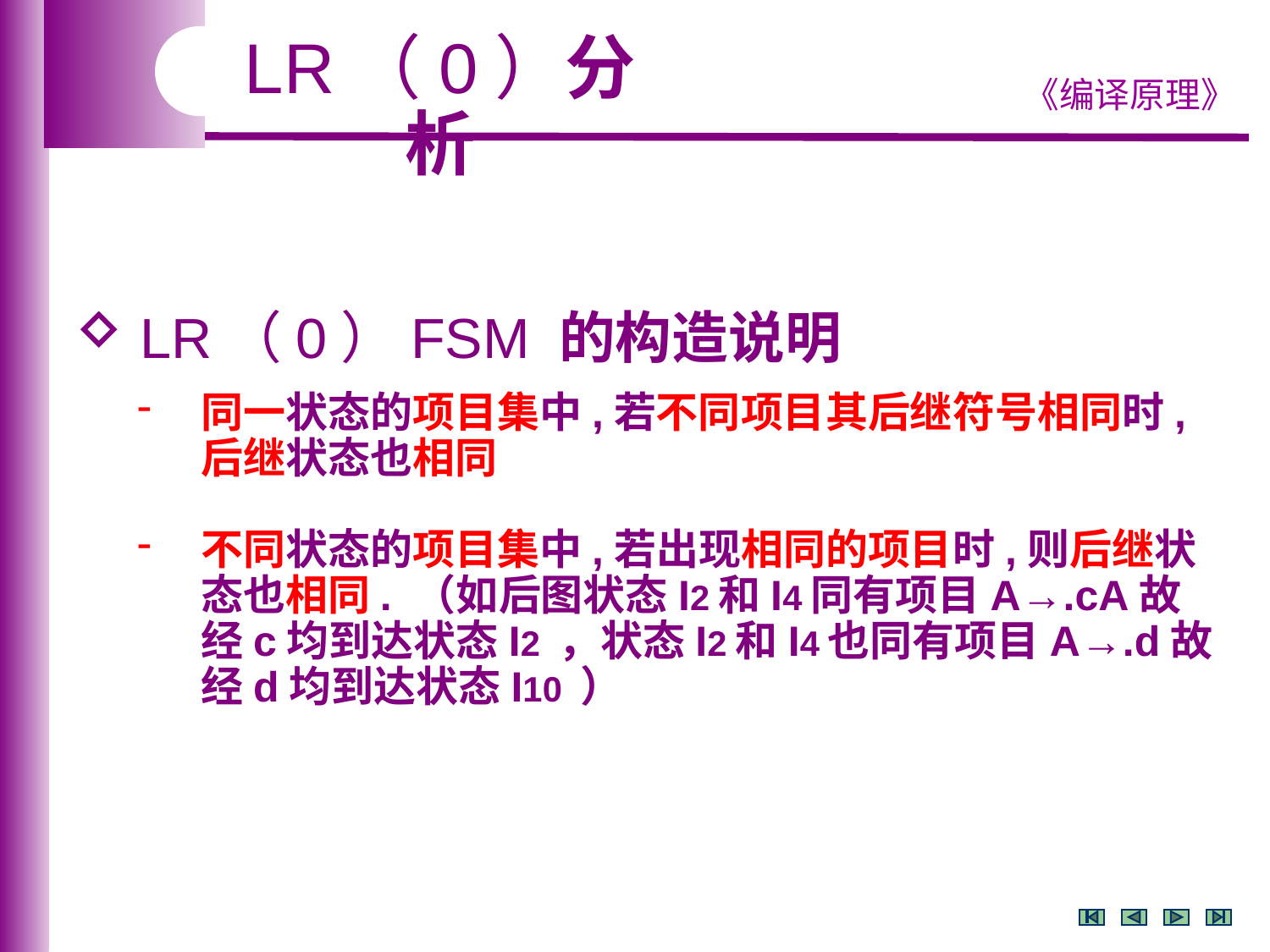

LR（0）分析
 LR（0）FSM 的构造说明

同一状态的项目集中,若不同项目其后继符号相同时, 后继状态也相同

不同状态的项目集中,若出现相同的项目时,则后继状态也相同. （如后图状态I2和I4同有项目A→.cA故经c均到达状态I2 ，状态I2和I4也同有项目A→.d故经d均到达状态I10 ）